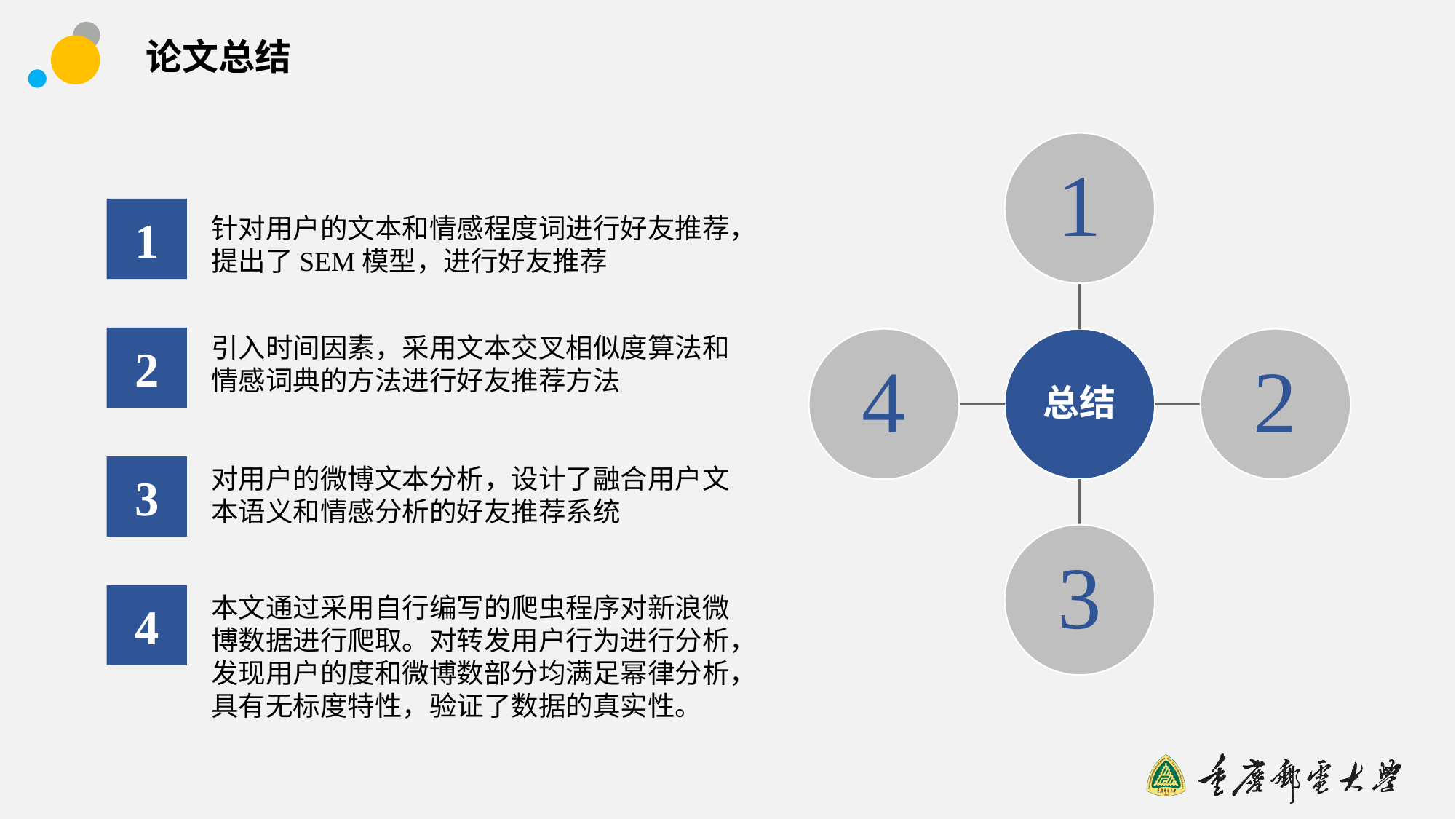

# 论文总结
1
1
针对用户的文本和情感程度词进行好友推荐，提出了SEM模型，进行好友推荐

引入时间因素，采用文本交叉相似度算法和情感词典的方法进行好友推荐方法
2
4
总结
2

3
对用户的微博文本分析，设计了融合用户文本语义和情感分析的好友推荐系统

3
4
本文通过采用自行编写的爬虫程序对新浪微博数据进行爬取。对转发用户行为进行分析，发现用户的度和微博数部分均满足幂律分析，具有无标度特性，验证了数据的真实性。